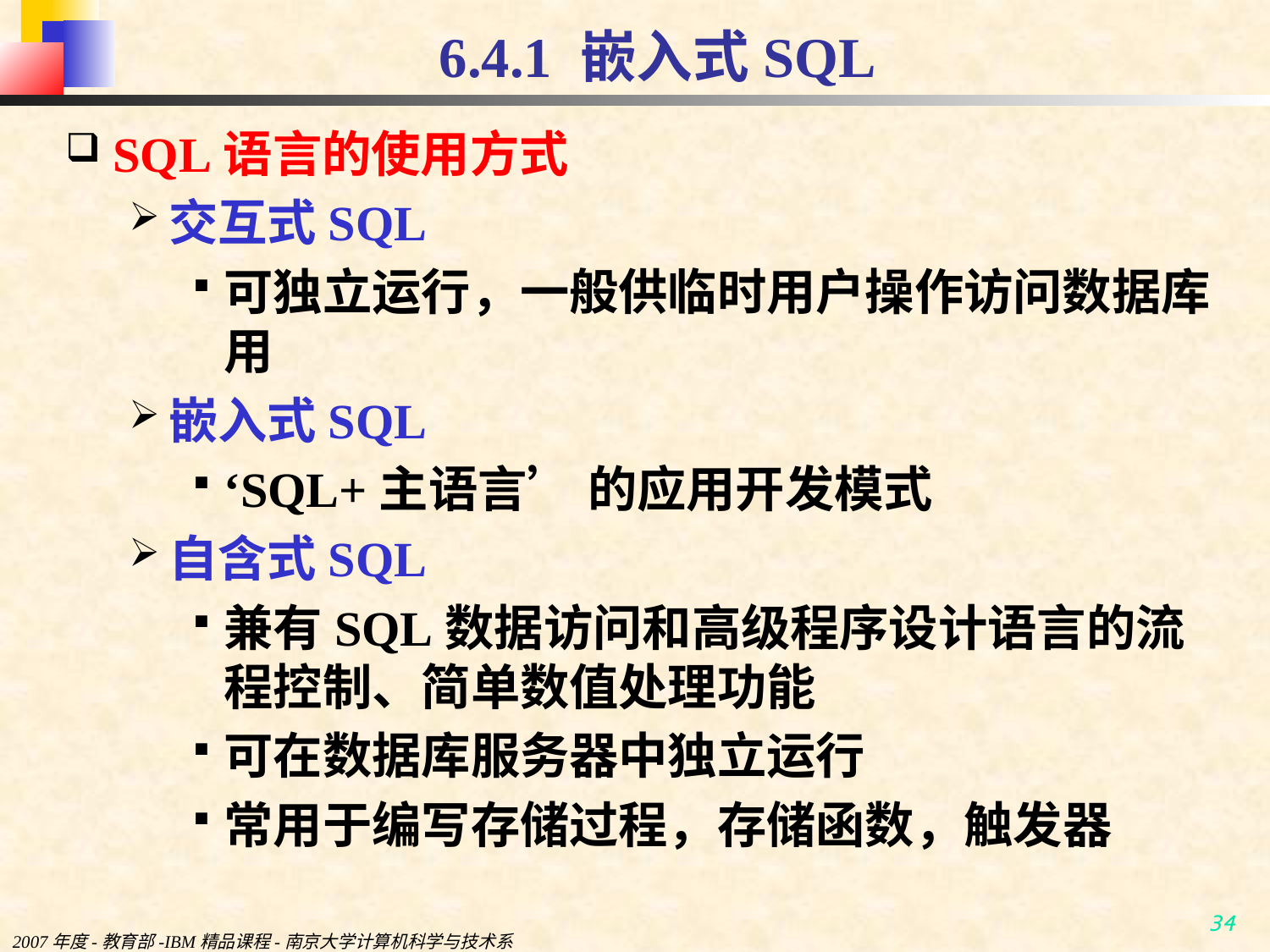

# 6.4.1 嵌入式SQL
SQL语言的使用方式
交互式SQL
可独立运行，一般供临时用户操作访问数据库用
嵌入式SQL
‘SQL+主语言’ 的应用开发模式
自含式SQL
兼有SQL数据访问和高级程序设计语言的流程控制、简单数值处理功能
可在数据库服务器中独立运行
常用于编写存储过程，存储函数，触发器
34
2007年度-教育部-IBM精品课程-南京大学计算机科学与技术系